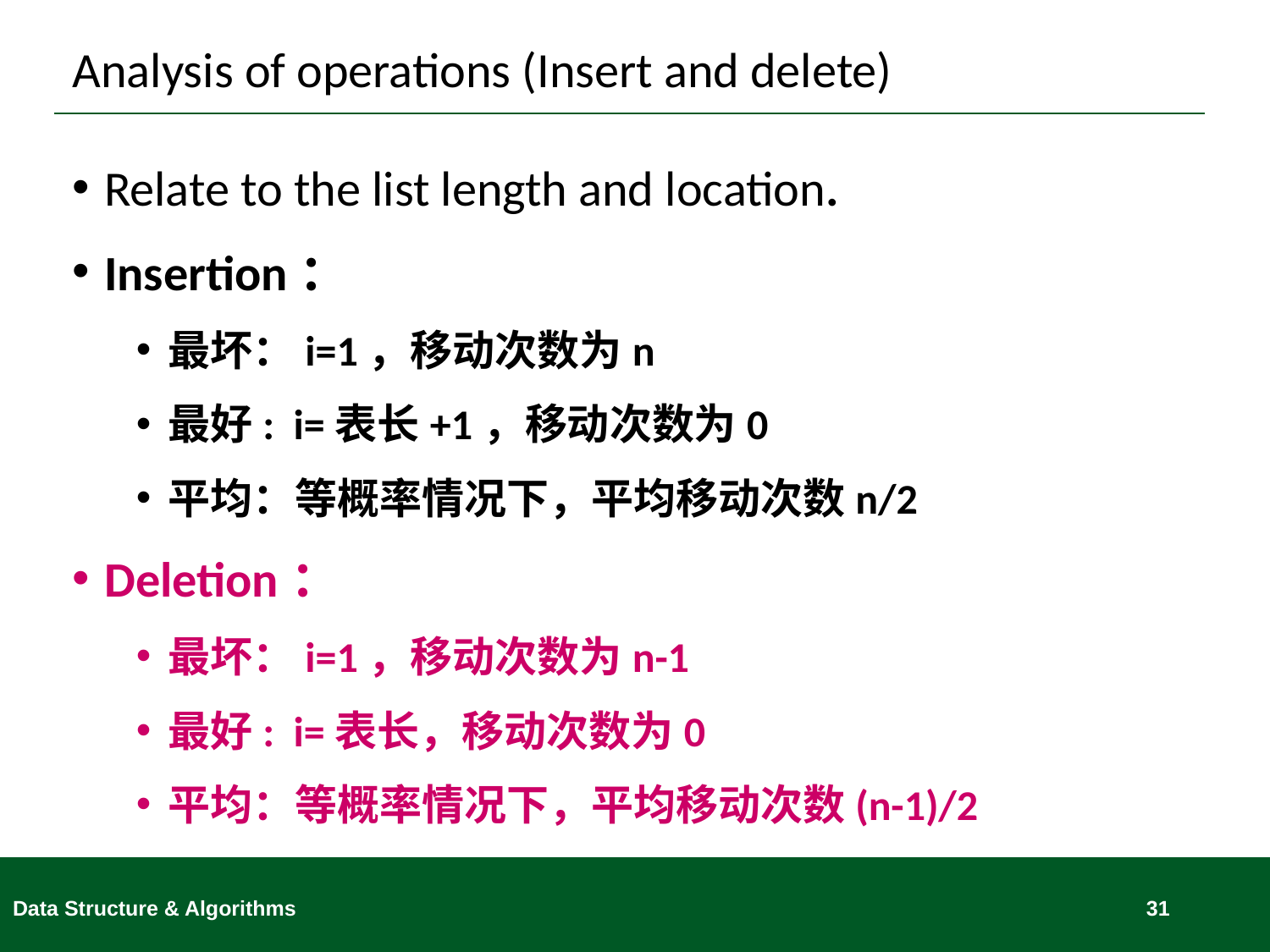

# Analysis of operations (Insert and delete)
Relate to the list length and location.
Insertion：
最坏：i=1，移动次数为n
最好:  i=表长+1，移动次数为0
平均：等概率情况下，平均移动次数n/2
Deletion：
最坏：i=1，移动次数为n-1
最好:  i=表长，移动次数为0
平均：等概率情况下，平均移动次数(n-1)/2

Data Structure & Algorithms
31